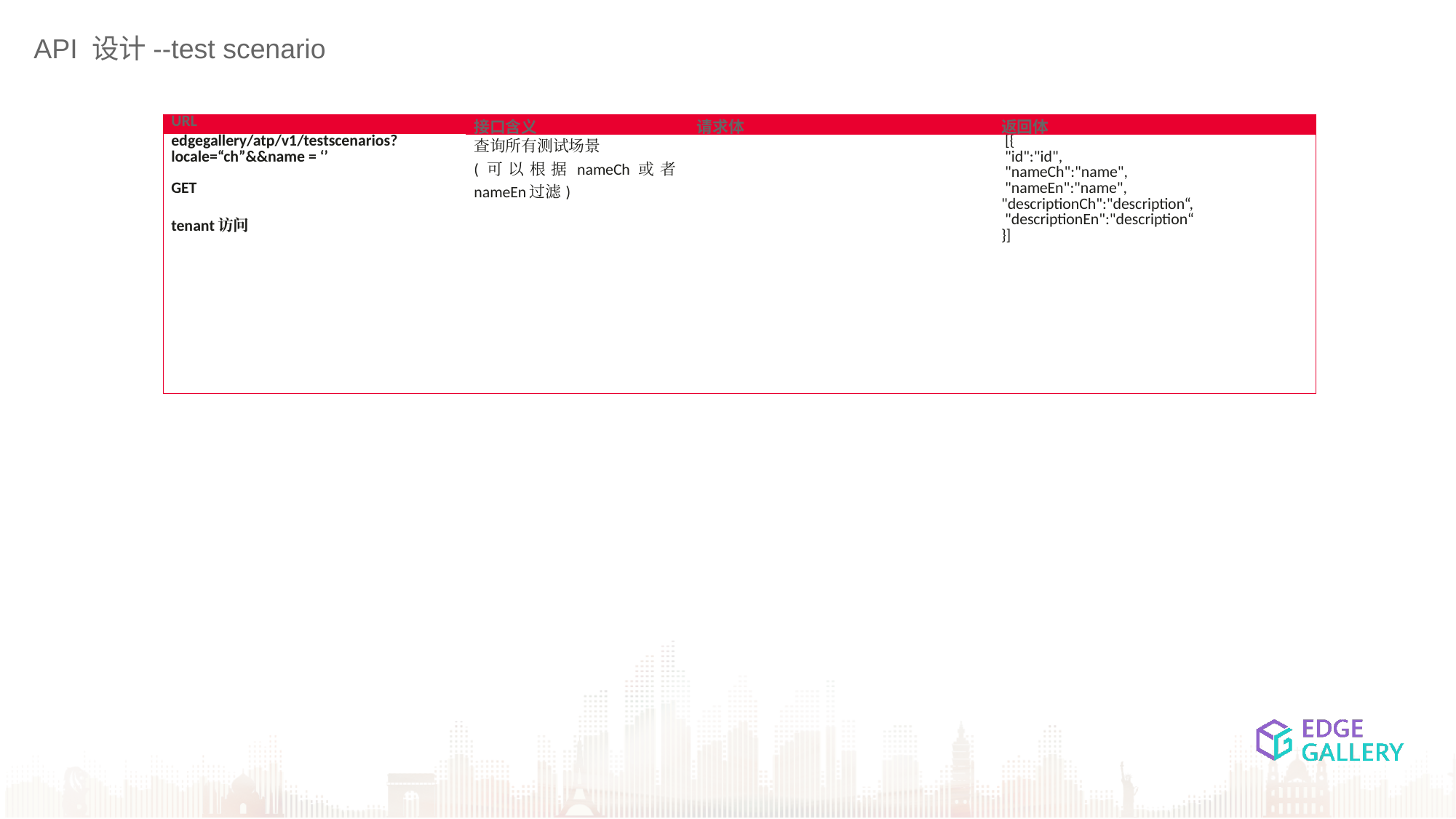

API 设计--test scenario
| URL | 接口含义 | 请求体 | 返回体 |
| --- | --- | --- | --- |
| edgegallery/atp/v1/testscenarios?locale=“ch”&&name = ‘’ GET tenant访问 | 查询所有测试场景 (可以根据nameCh或者nameEn过滤) |  | [{ "id":"id", "nameCh":"name", "nameEn":"name", "descriptionCh":"description“, "descriptionEn":"description“ }] |